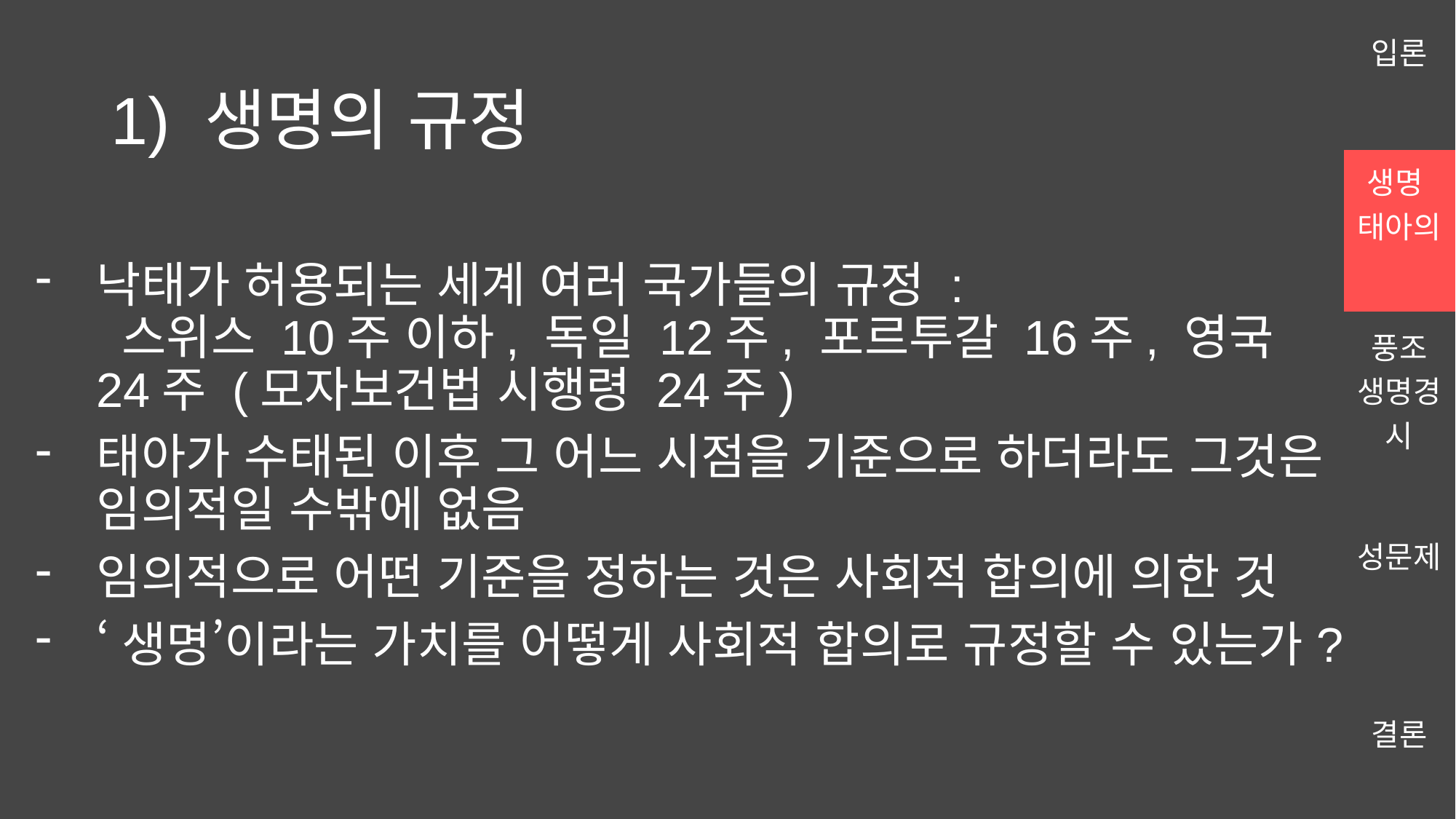

| 입론 |
| --- |
| 생명 태아의 |
| 풍조 생명경시 |
| 성문제 |
| 결론 |
# 1) 생명의 규정
낙태가 허용되는 세계 여러 국가들의 규정 :                             스위스 10주 이하, 독일 12주, 포르투갈 16주, 영국 24주 (모자보건법 시행령 24주)
태아가 수태된 이후 그 어느 시점을 기준으로 하더라도 그것은 임의적일 수밖에 없음
임의적으로 어떤 기준을 정하는 것은 사회적 합의에 의한 것
‘생명’이라는 가치를 어떻게 사회적 합의로 규정할 수 있는가?